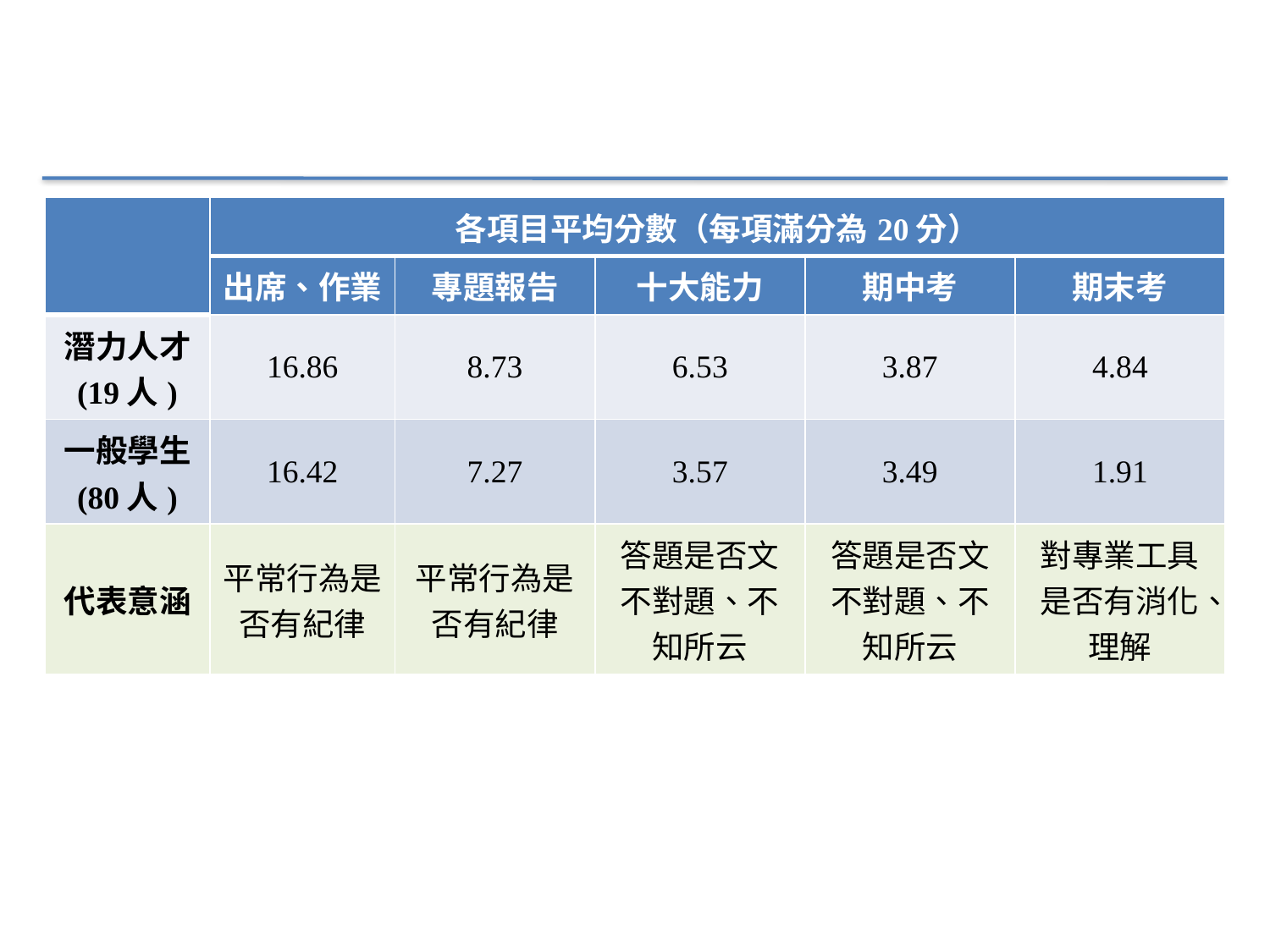

#
|  | 各項目平均分數（每項滿分為20分） |  |  |  |  |
| --- | --- | --- | --- | --- | --- |
|  | 出席、作業 | 專題報告 | 十大能力 | 期中考 | 期末考 |
| 潛力人才 (19人) | 16.86 | 8.73 | 6.53 | 3.87 | 4.84 |
| 一般學生 (80人) | 16.42 | 7.27 | 3.57 | 3.49 | 1.91 |
| 代表意涵 | 平常行為是否有紀律 | 平常行為是否有紀律 | 答題是否文不對題、不知所云 | 答題是否文不對題、不知所云 | 對專業工具是否有消化、理解 |